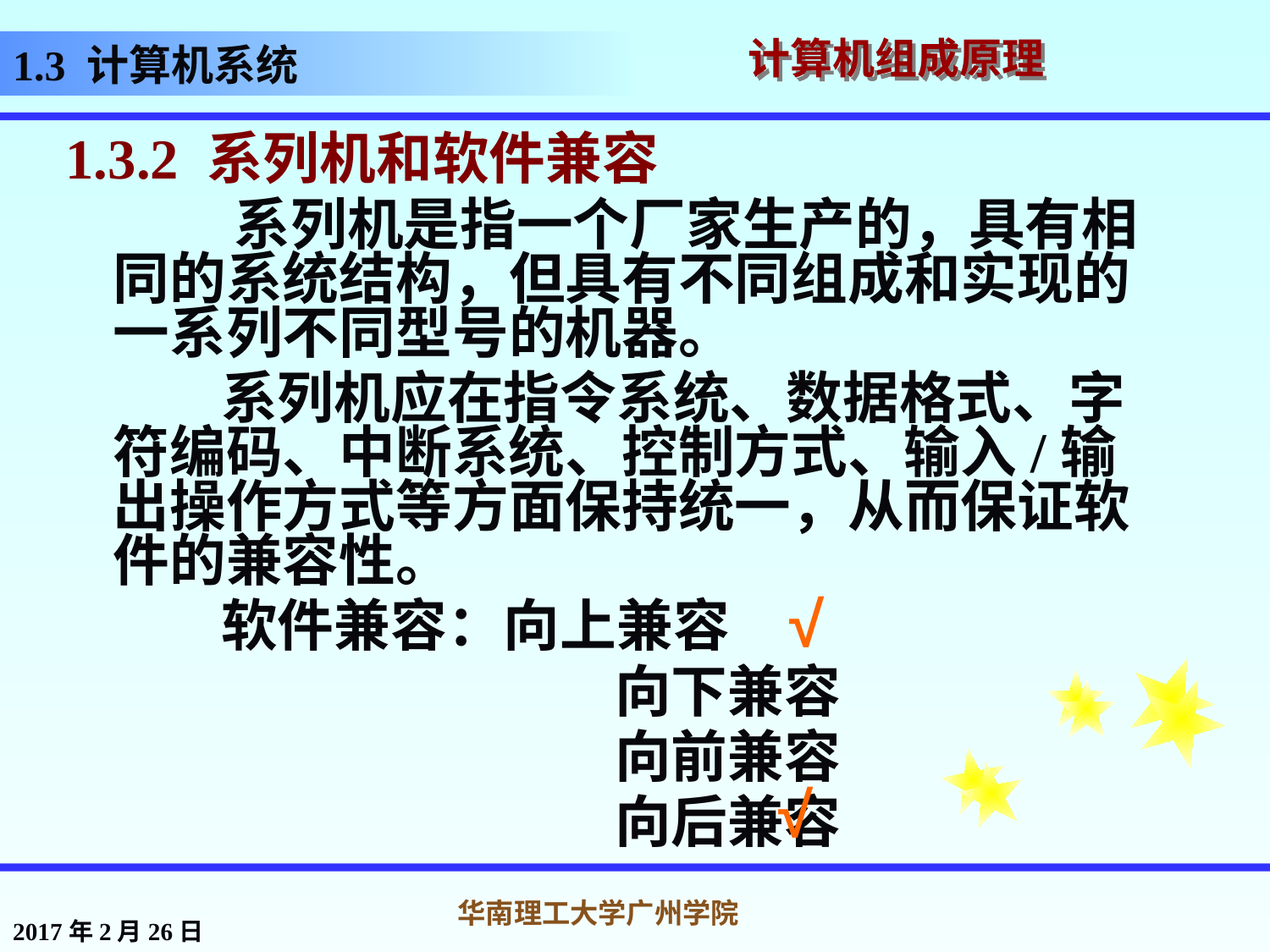

1.3 计算机系统
1.3.2 系列机和软件兼容
            系列机是指一个厂家生产的，具有相同的系统结构，但具有不同组成和实现的一系列不同型号的机器。
           系列机应在指令系统、数据格式、字符编码、中断系统、控制方式、输入/输出操作方式等方面保持统一，从而保证软件的兼容性。
           软件兼容：向上兼容
             		    向下兼容
             		    向前兼容
             		    向后兼容
√
√
2017年2月26日